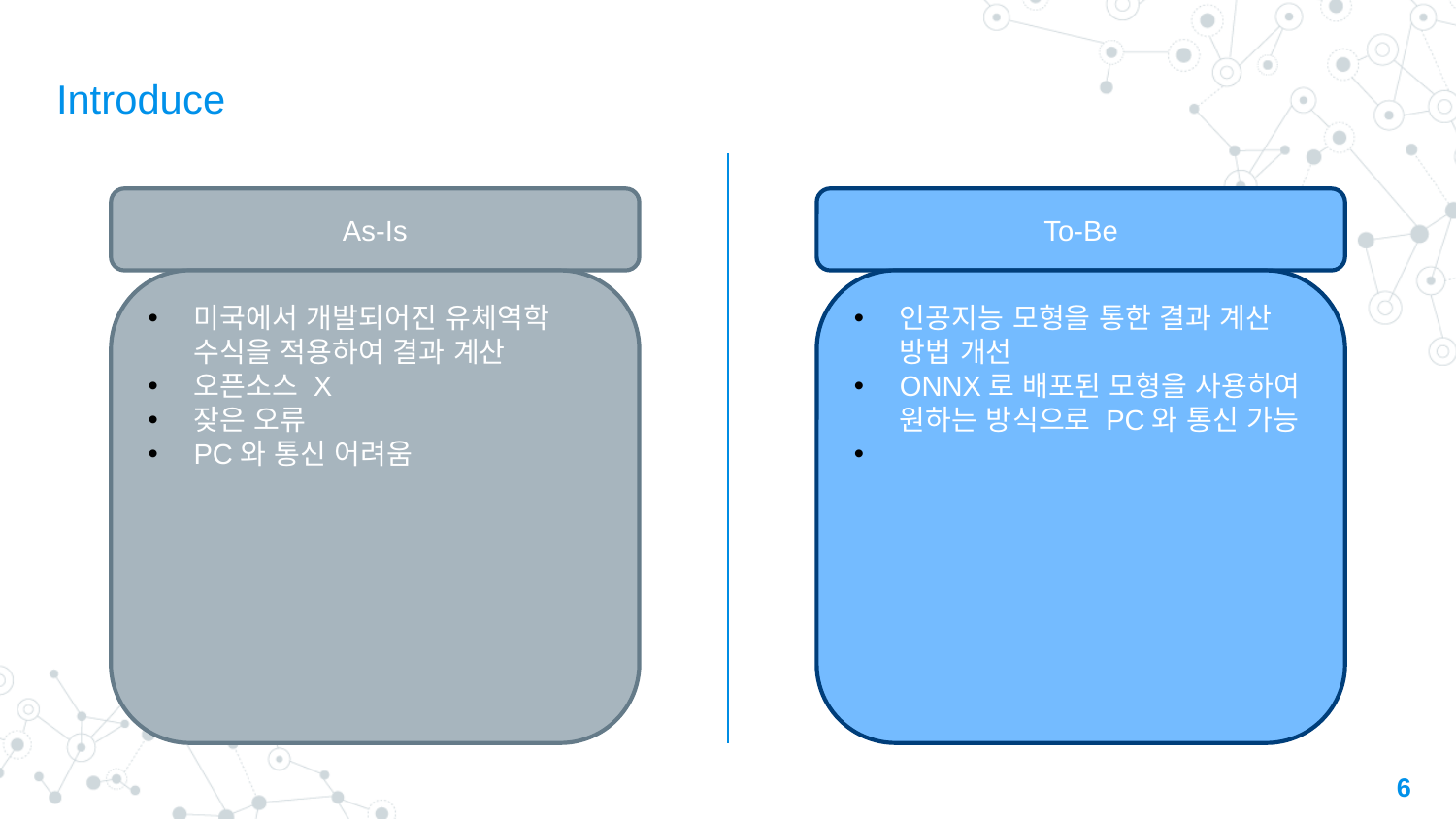

# Introduce
To-Be
As-Is
미국에서 개발되어진 유체역학 수식을 적용하여 결과 계산
오픈소스 X
잦은 오류
PC와 통신 어려움
인공지능 모형을 통한 결과 계산 방법 개선
ONNX로 배포된 모형을 사용하여 원하는 방식으로 PC와 통신 가능

6